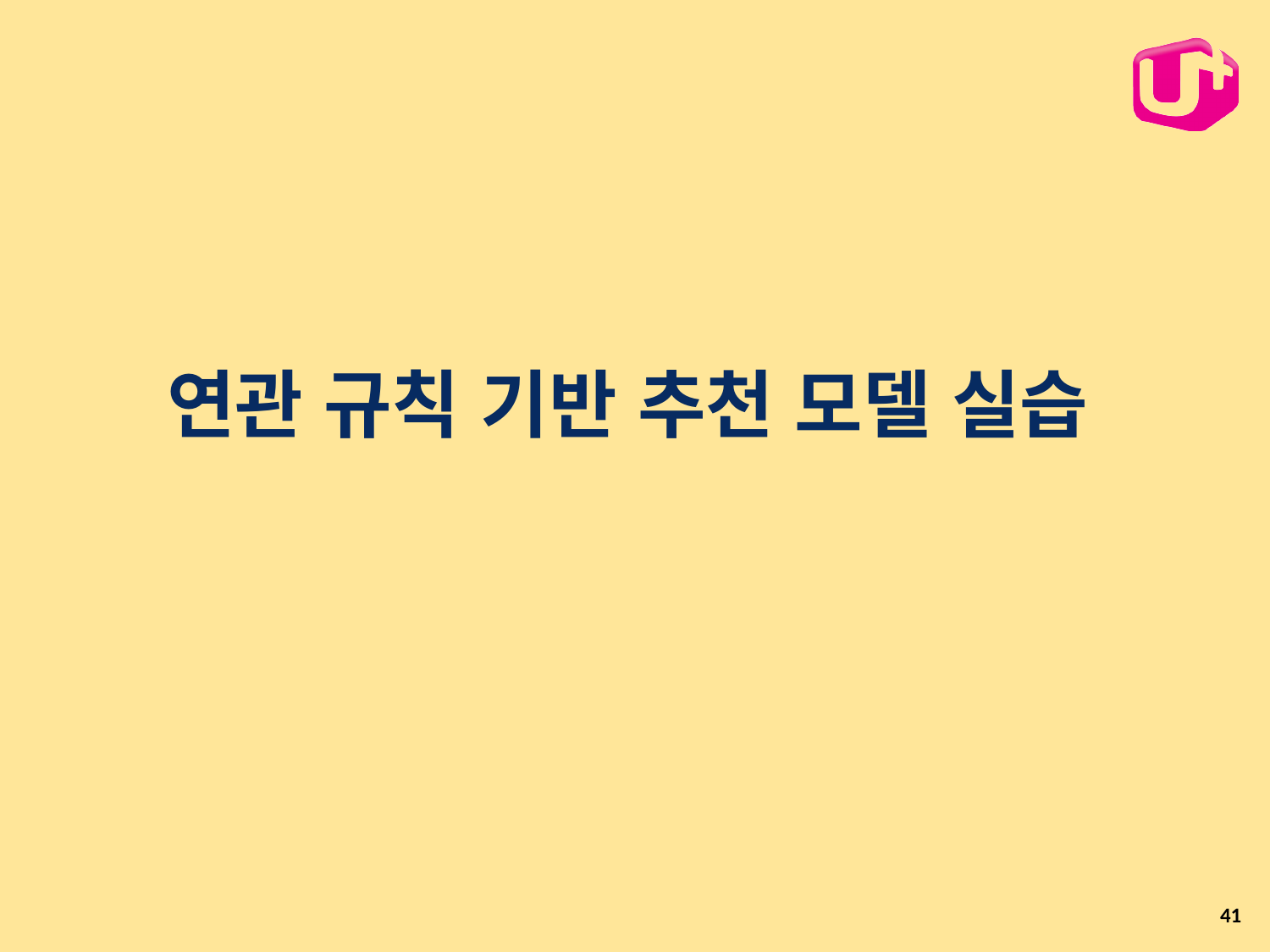

연관 규칙 기반 추천 모델 실습
41